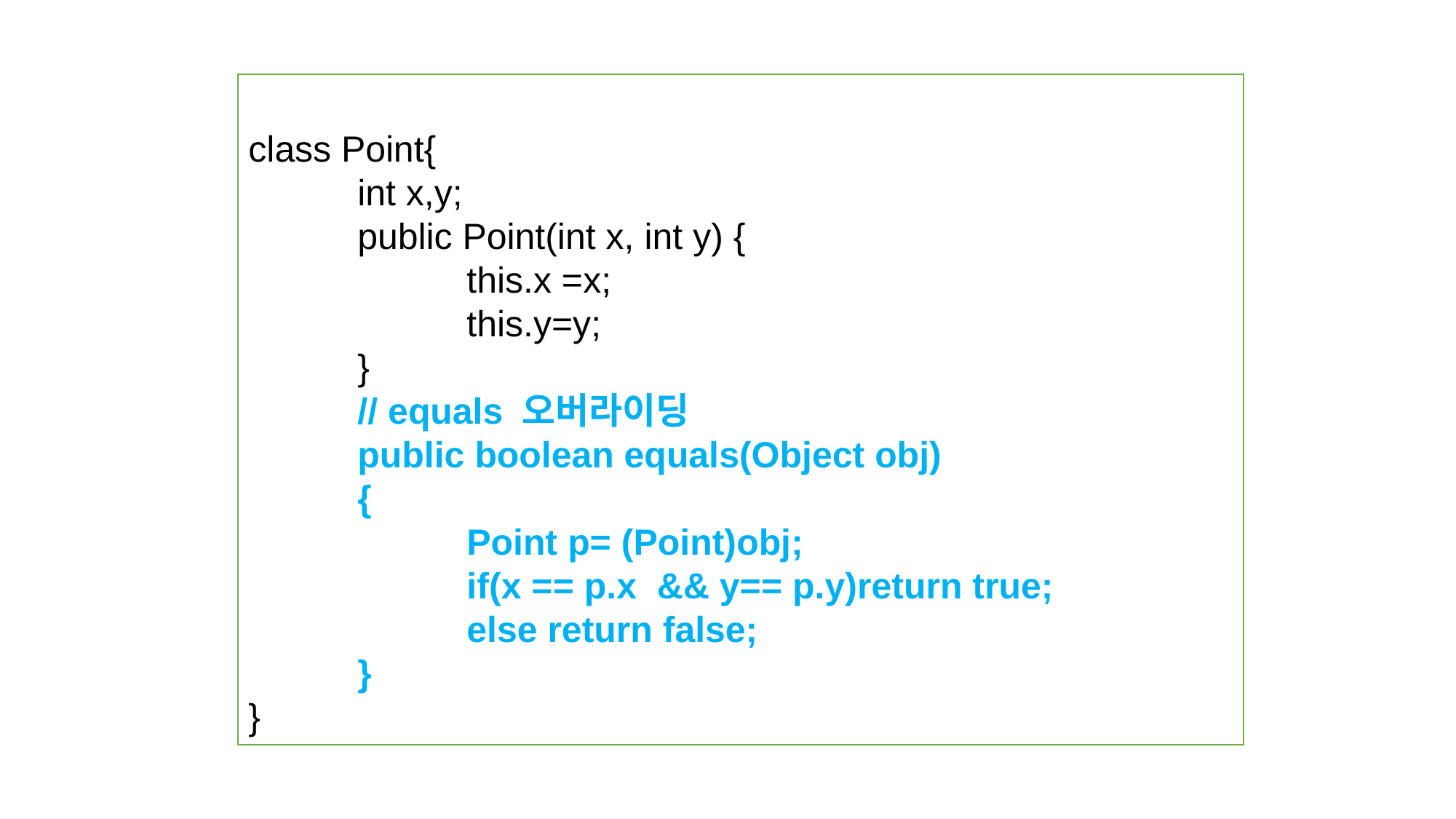

class Point{
	int x,y;
	public Point(int x, int y) {
		this.x =x;
		this.y=y;
	}
	// equals 오버라이딩
	public boolean equals(Object obj)
	{
		Point p= (Point)obj;
		if(x == p.x  && y== p.y)return true;
		else return false;
	}
}